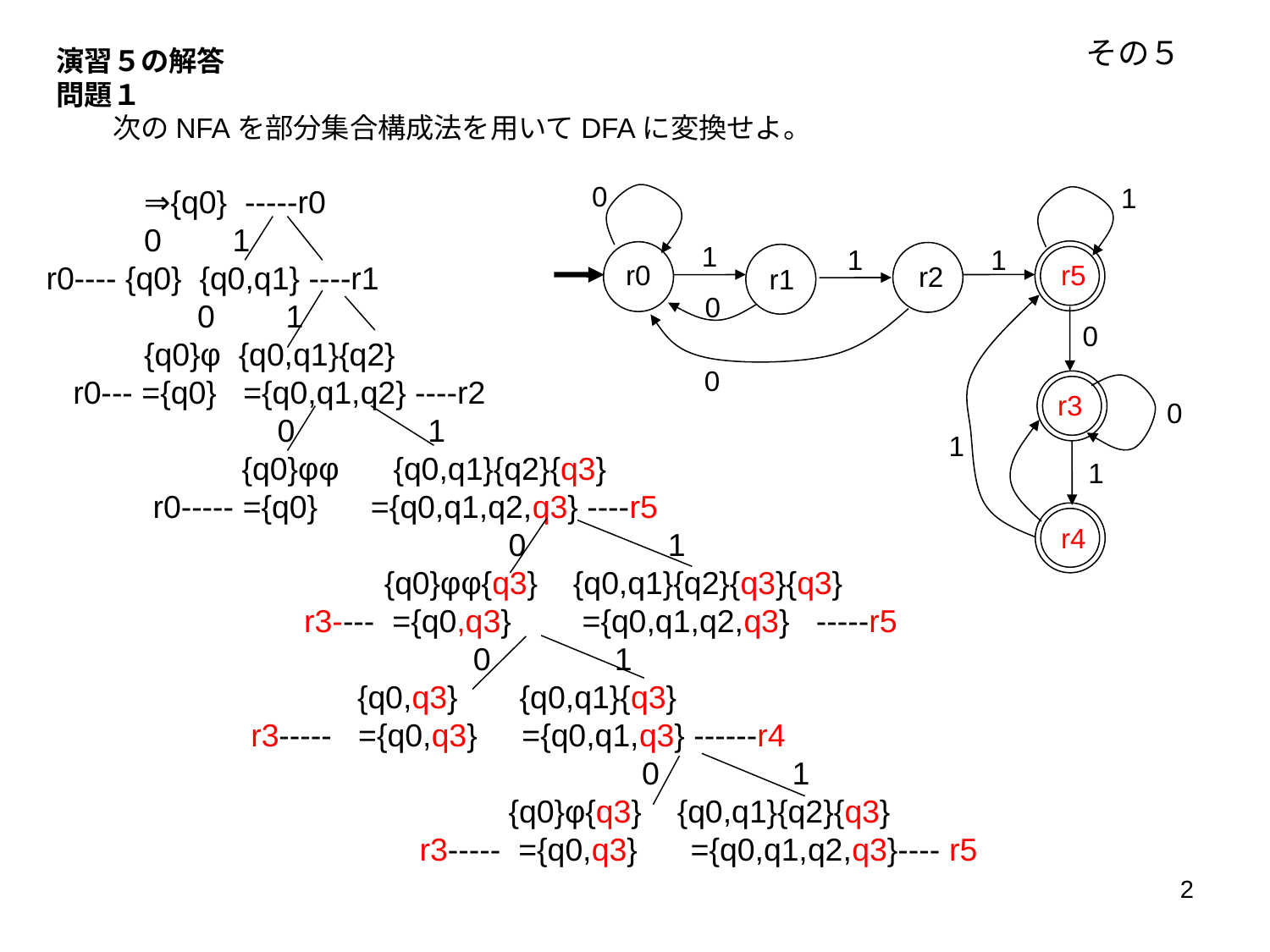

その５
演習５の解答
問題１
　　次のNFAを部分集合構成法を用いてDFAに変換せよ。
0
1
           ⇒{q0}  -----r0
           0        1
r0---- {q0}  {q0,q1} ----r1
                 0        1
           {q0}φ  {q0,q1}{q2}
   r0--- ={q0}   ={q0,q1,q2} ----r2
                          0               1
                      {q0}φφ　 {q0,q1}{q2}{q3}
            r0----- ={q0}      ={q0,q1,q2,q3} ----r5
                                                    0                1
                                      {q0}φφ{q3}    {q0,q1}{q2}{q3}{q3}
                             r3----  ={q0,q3}        ={q0,q1,q2,q3}   -----r5
                                                0              1
                                   {q0,q3}       {q0,q1}{q3}
                       r3-----   ={q0,q3}     ={q0,q1,q3} ------r4
                                                                   0               1
                                                    {q0}φ{q3}    {q0,q1}{q2}{q3}
                                          r3-----  ={q0,q3}      ={q0,q1,q2,q3}---- r5

1
1
1

r5
r0
r2
r1

0

0
0

r3
0

1

1

r4
2